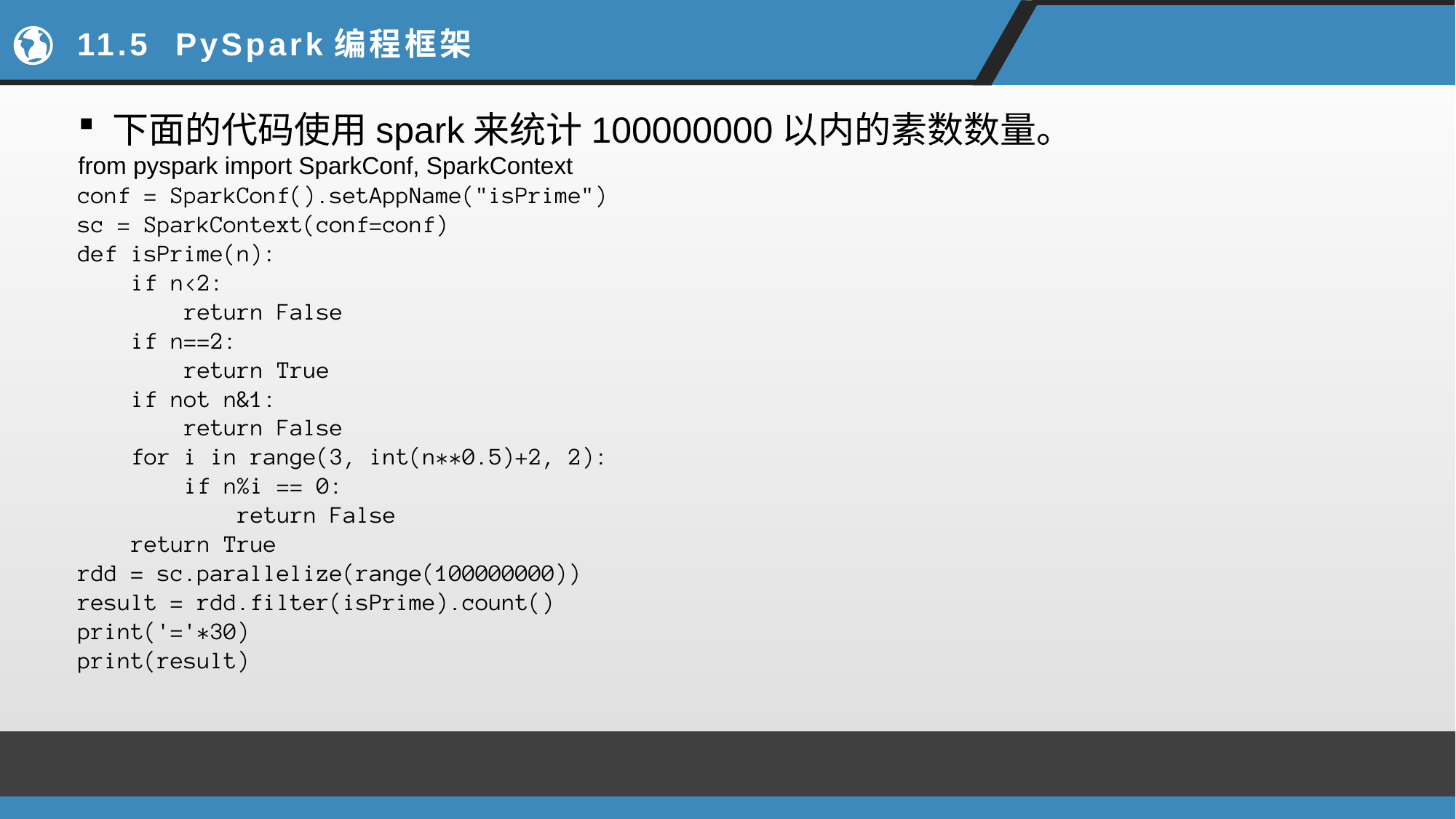

# 11.5  PySpark编程框架

下面的代码使用spark来统计100000000以内的素数数量。
from pyspark import SparkConf, SparkContext
conf = SparkConf().setAppName("isPrime")
sc = SparkContext(conf=conf)
def isPrime(n):
    if n<2:
        return False
    if n==2:
        return True
    if not n&1:
        return False
    for i in range(3, int(n**0.5)+2, 2):
        if n%i == 0:
            return False
    return True
rdd = sc.parallelize(range(100000000))
result = rdd.filter(isPrime).count()
print('='*30)
print(result)